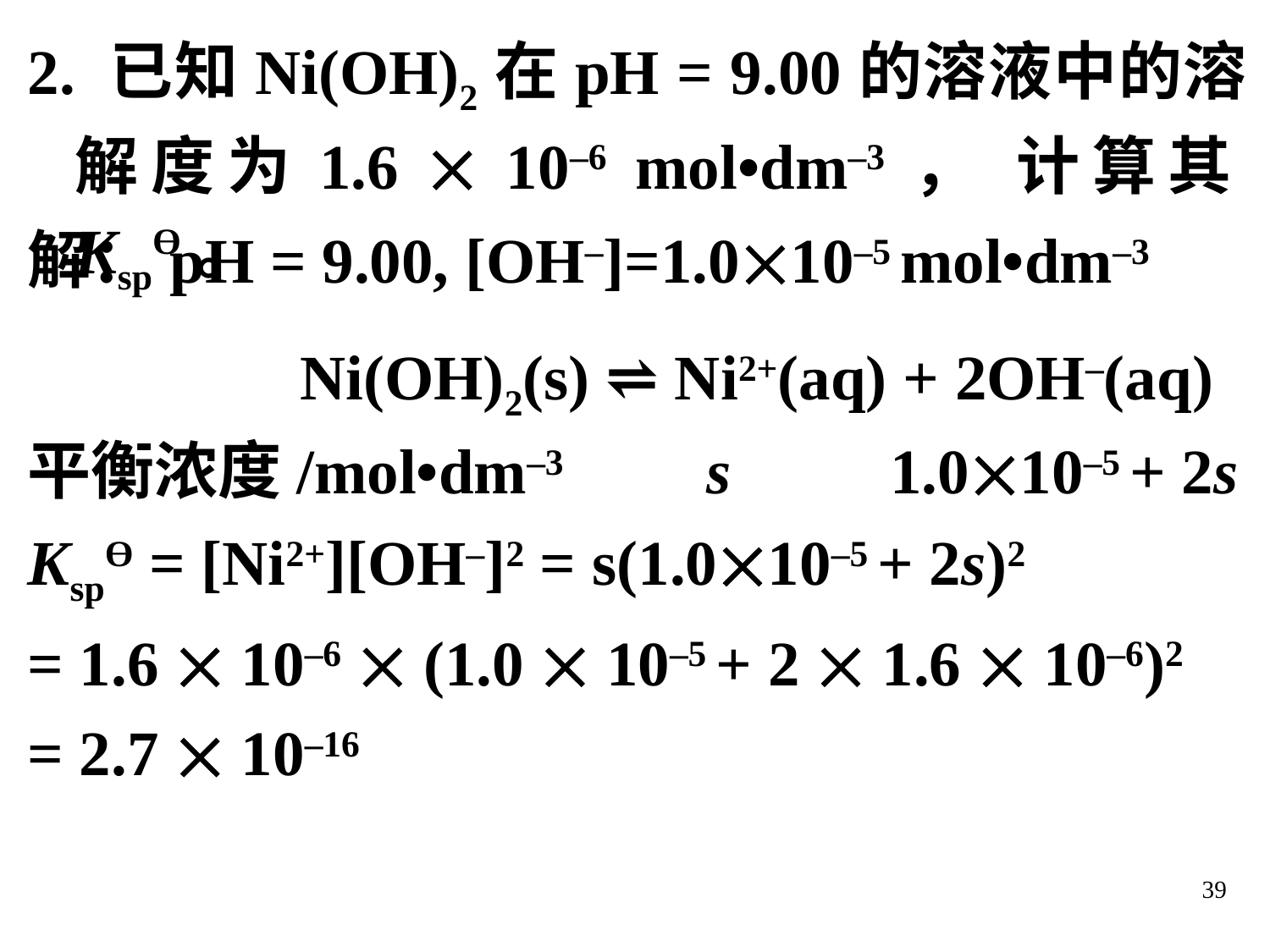

2. 已知Ni(OH)2在pH = 9.00的溶液中的溶解度为1.6 × 10–6 mol•dm–3， 计算其KspӨ。
解：pH = 9.00, [OH–]=1.0×10–5 mol•dm–3
                  Ni(OH)2(s) ⇌ Ni2+(aq) + 2OH–(aq)
平衡浓度/mol•dm–3         s          1.0×10–5 + 2s
KspӨ = [Ni2+][OH–]2 = s(1.0×10–5 + 2s)2
= 1.6 × 10–6 × (1.0 × 10–5 + 2 × 1.6 × 10–6)2
= 2.7 × 10–16
39